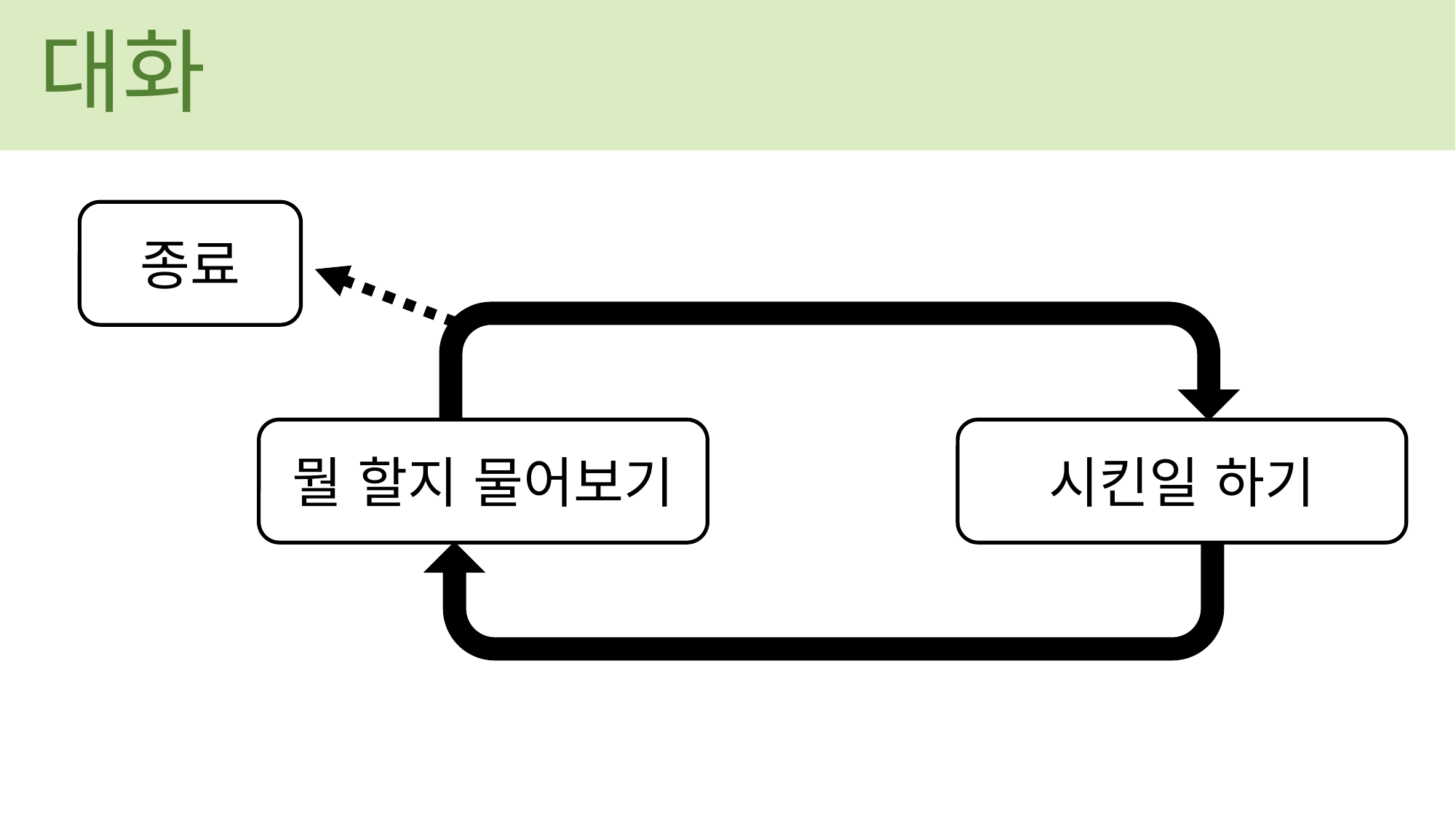

대화
종료

뭘 할지 물어보기
시킨일 하기